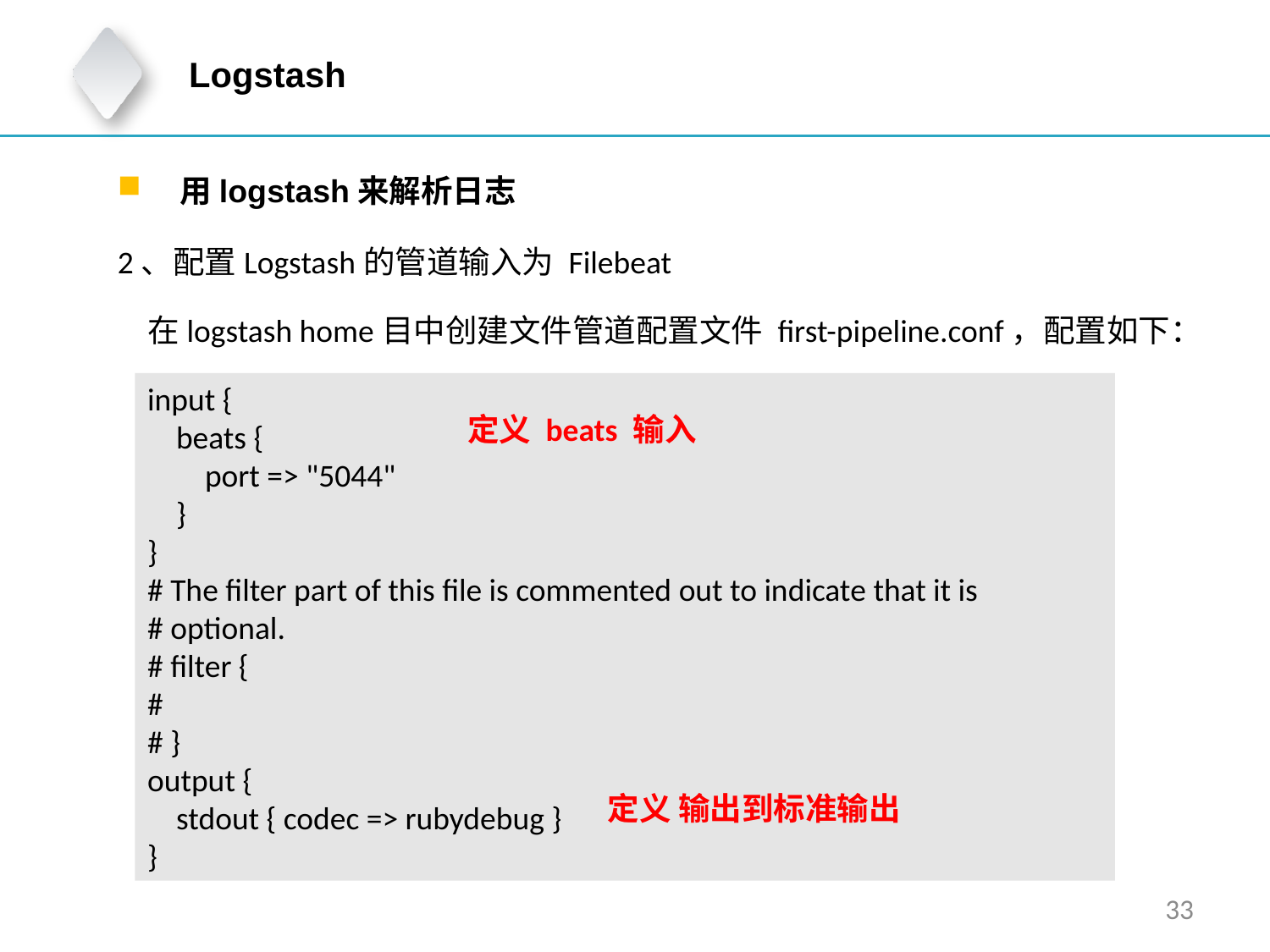

Logstash
 用logstash来解析日志
2、配置Logstash的管道输入为 Filebeat
在logstash home目中创建文件管道配置文件 first-pipeline.conf，配置如下：
input {
    beats {
        port => "5044"
    }
}
# The filter part of this file is commented out to indicate that it is
# optional.
# filter {
#
# }
output {
    stdout { codec => rubydebug }
}
定义 beats 输入
定义 输出到标准输出
33